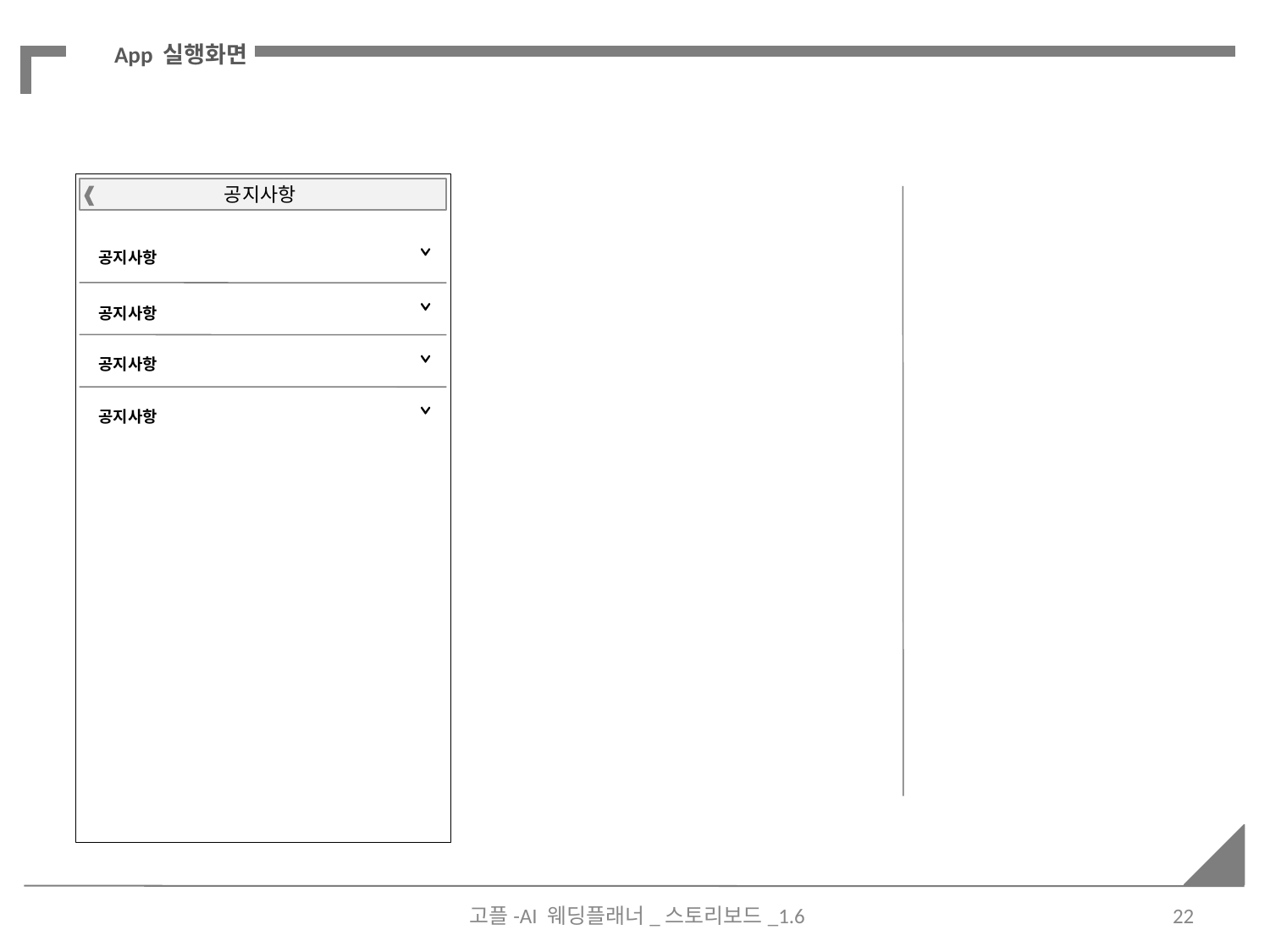

App 실행화면

공지사항

공지사항

공지사항

공지사항

공지사항

고플-AI 웨딩플래너_스토리보드_1.6	22